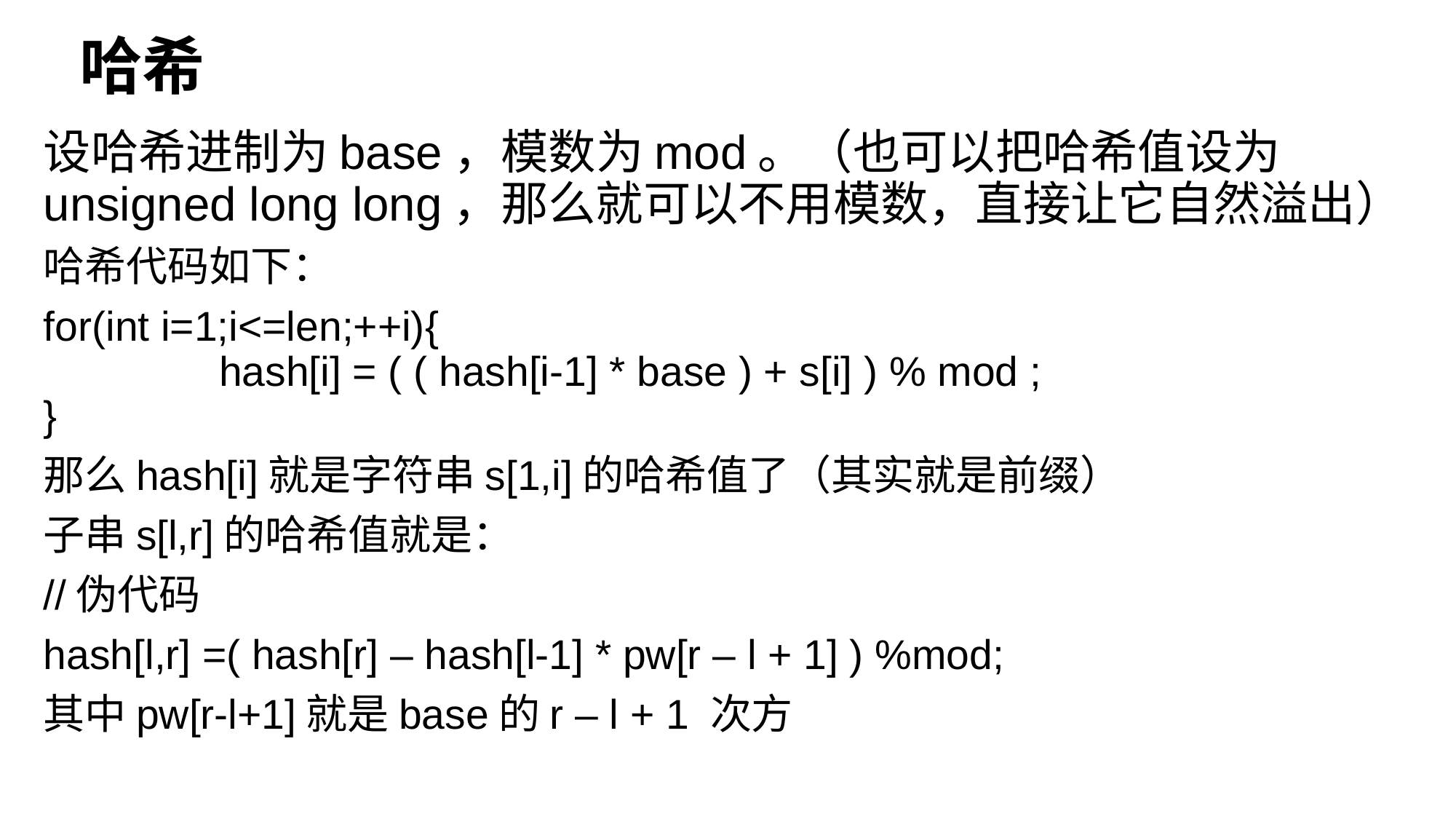

# 哈希
设哈希进制为base，模数为mod。（也可以把哈希值设为unsigned long long，那么就可以不用模数，直接让它自然溢出）
哈希代码如下：
for(int i=1;i<=len;++i){
　　　　hash[i] = ( ( hash[i-1] * base ) + s[i] ) % mod ;
}
那么hash[i]就是字符串s[1,i]的哈希值了（其实就是前缀）
子串s[l,r]的哈希值就是：
//伪代码
hash[l,r] =( hash[r] – hash[l-1] * pw[r – l + 1] ) %mod;
其中pw[r-l+1]就是base的r – l + 1 次方